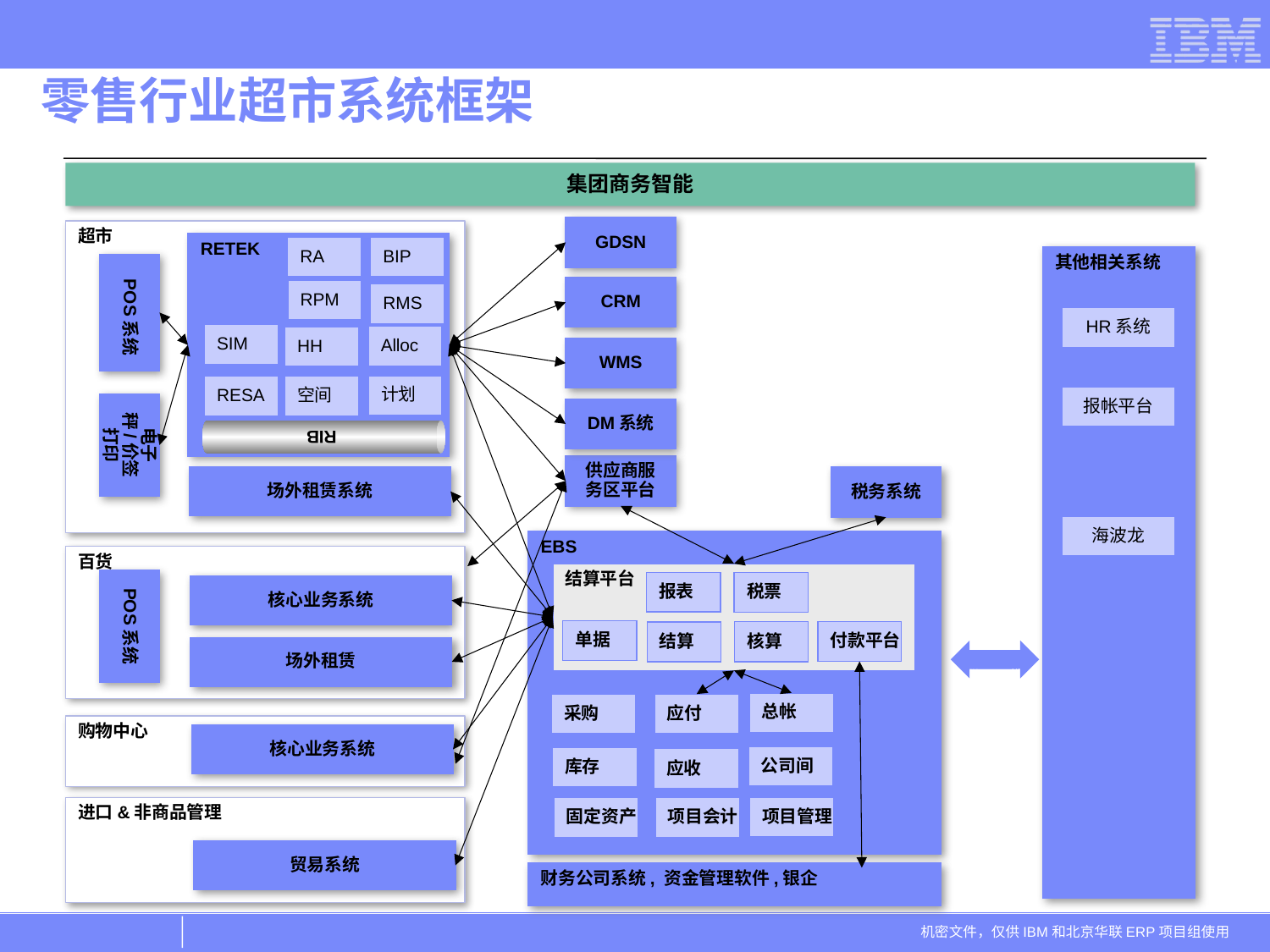

# 零售行业超市系统框架
集团商务智能
GDSN
超市
RETEK
BIP
RA
其他相关系统
  POS系统
CRM
RPM
RMS
HR系统
RIB
SIM
Alloc
HH
WMS
计划
RESA
空间
报帐平台
电子秤/价签打印
DM系统
供应商服务区平台
场外租赁系统
税务系统
海波龙
EBS
百货
结算平台
POS系统
报表
税票
核心业务系统
单据
付款平台
核算
结算
场外租赁

总帐
应付
采购
购物中心
核心业务系统
公司间
库存
应收
项目管理
项目会计
进口&非商品管理
固定资产
贸易系统
财务公司系统, 资金管理软件,银企